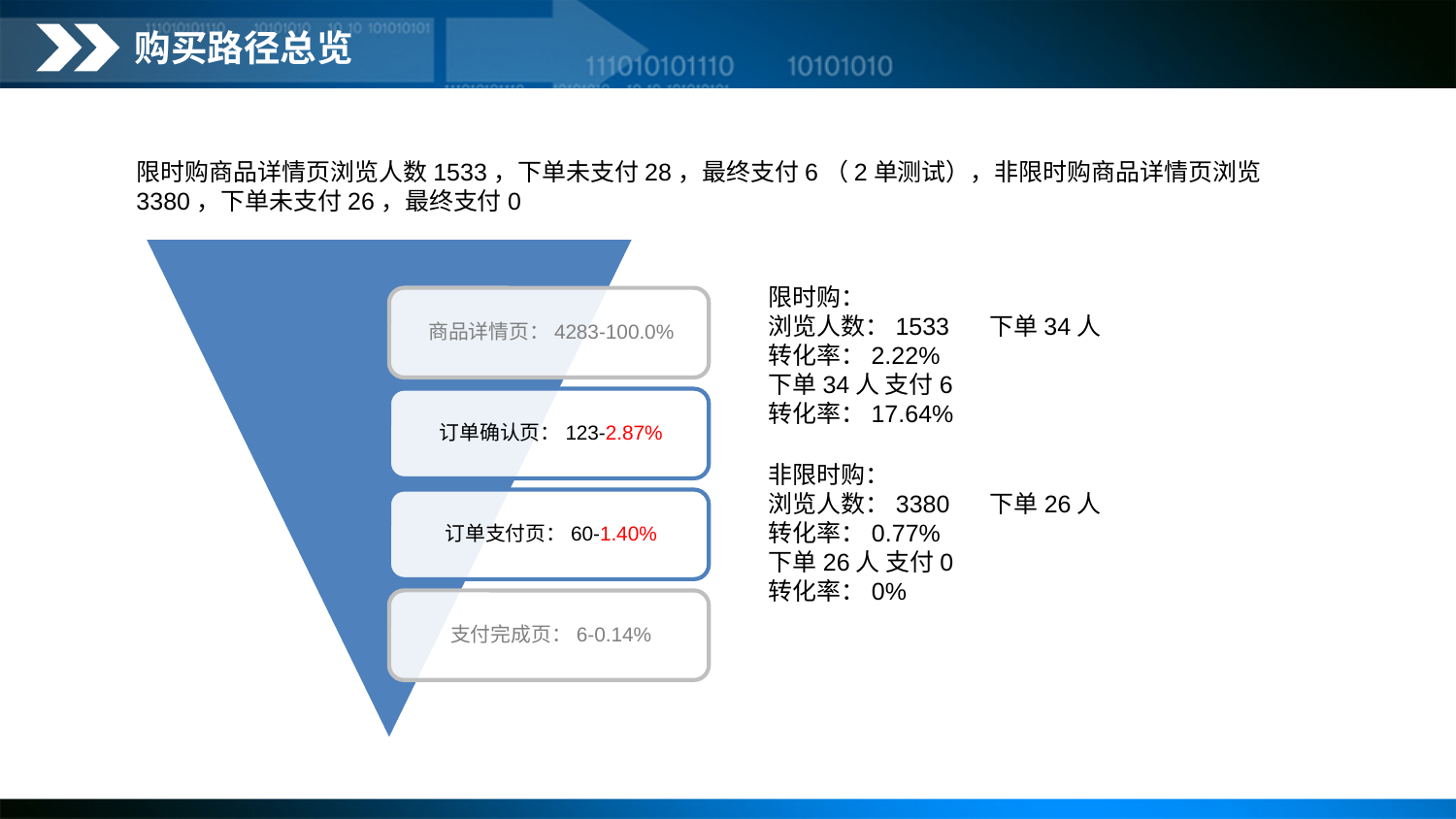

购买路径总览

限时购商品详情页浏览人数1533，下单未支付28，最终支付6（2单测试），非限时购商品详情页浏览3380，下单未支付26，最终支付0

商品详情页：4283-100.0%
订单确认页：123-2.87%
订单支付页：60-1.40%
支付完成页：6-0.14%
限时购：
浏览人数：1533     下单34人
转化率：2.22%
下单34人 支付6
转化率：17.64%
20XX年X月，我们的工作简述
20XX年X月，我们的工作简述
非限时购：
浏览人数：3380     下单26人
转化率：0.77%
下单26人 支付0
转化率：0%